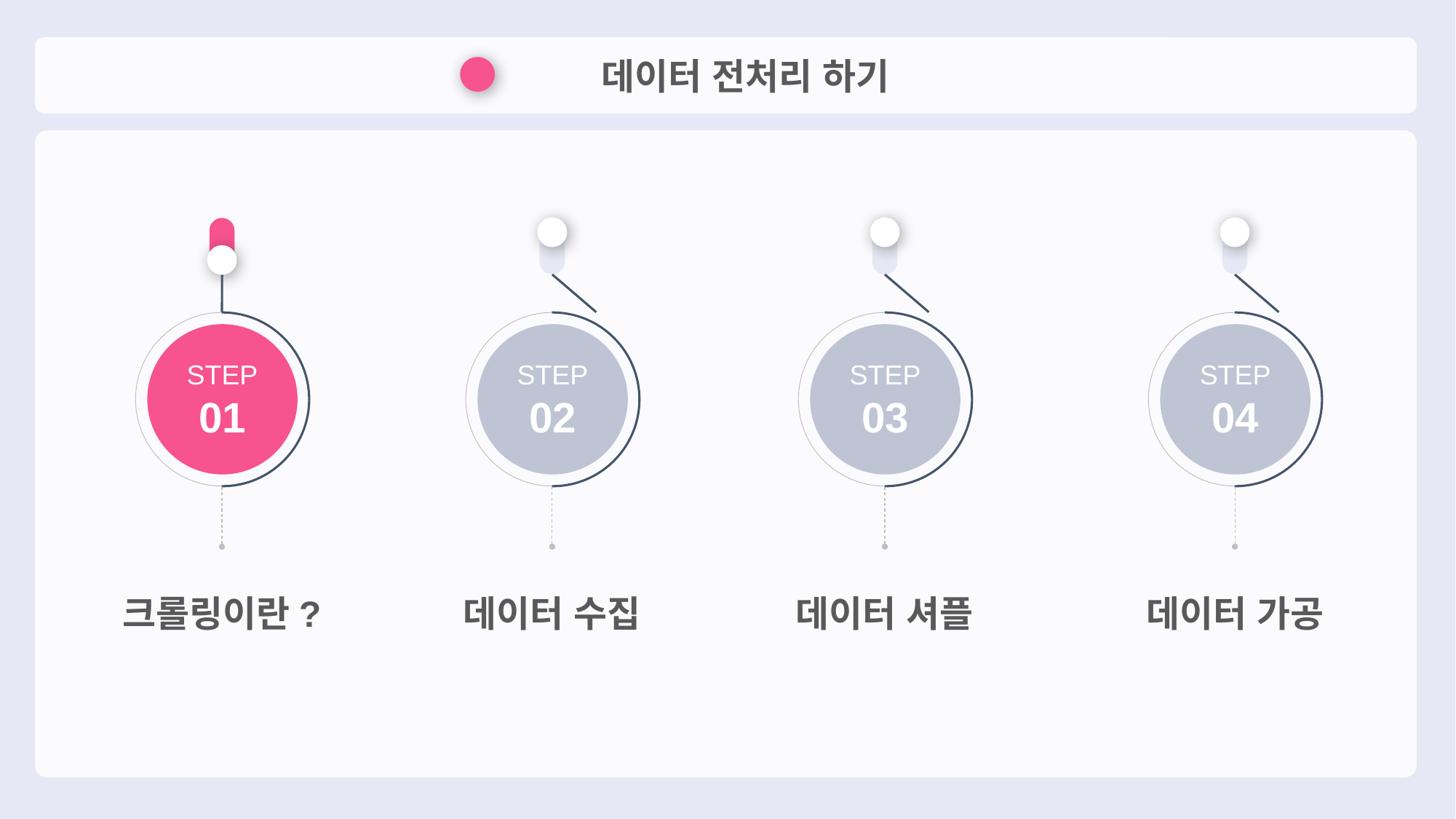

데이터 전처리 하기

STEP
03
STEP
04
STEP
01
STEP
02
데이터 셔플
데이터 가공
크롤링이란?
데이터 수집